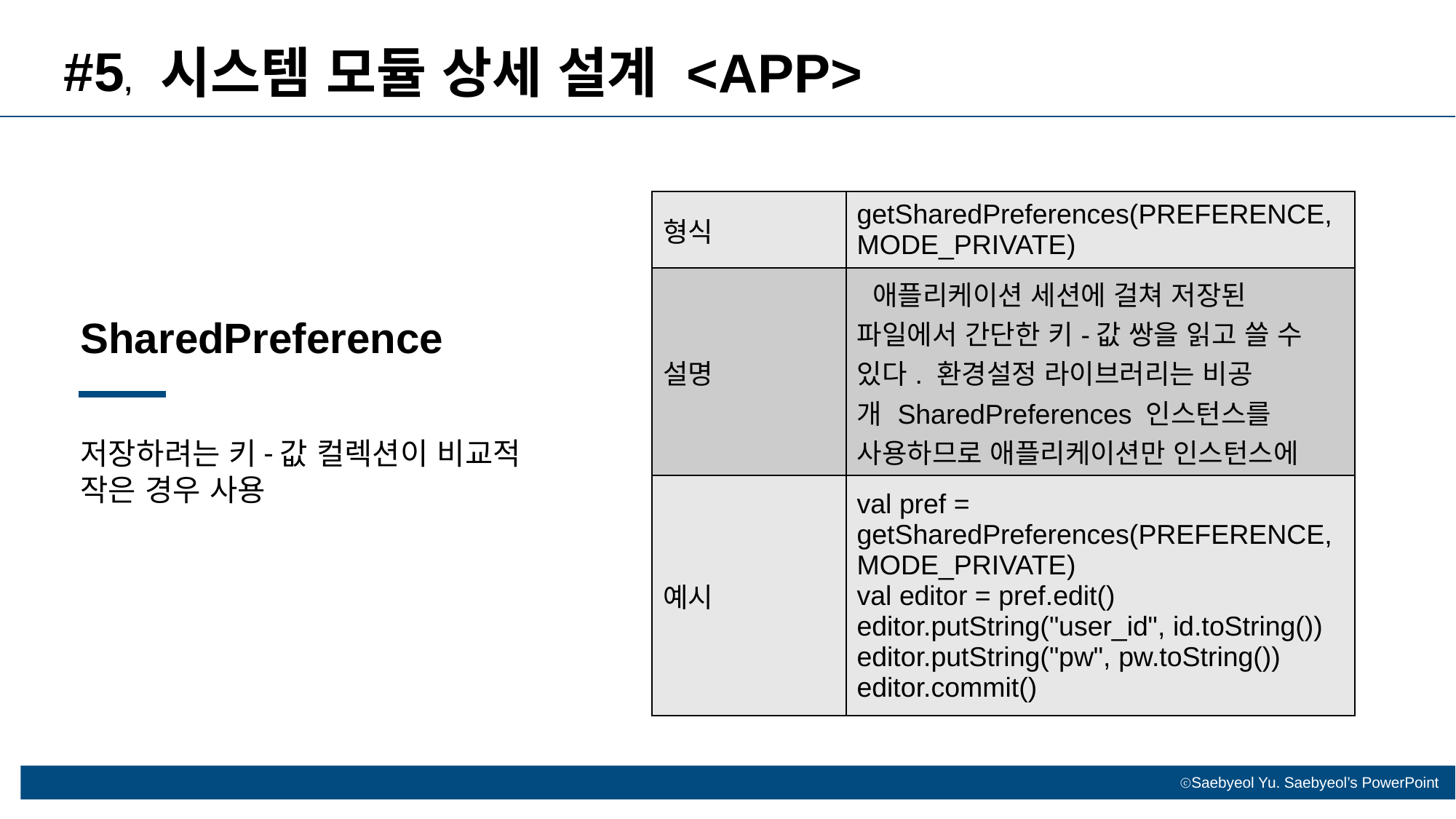

#5,
시스템 모듈 상세 설계 <APP>
| 형식 | getSharedPreferences(PREFERENCE, MODE\_PRIVATE) |
| --- | --- |
| 설명 | 애플리케이션 세션에 걸쳐 저장된 파일에서 간단한 키-값 쌍을 읽고 쓸 수 있다. 환경설정 라이브러리는 비공개 SharedPreferences 인스턴스를 사용하므로 애플리케이션만 인스턴스에 액세스할 수 있다. |
| 예시 | val pref = getSharedPreferences(PREFERENCE, MODE\_PRIVATE) val editor = pref.edit() editor.putString("user\_id", id.toString()) editor.putString("pw", pw.toString()) editor.commit() |
SharedPreference
저장하려는 키-값 컬렉션이 비교적 작은 경우 사용